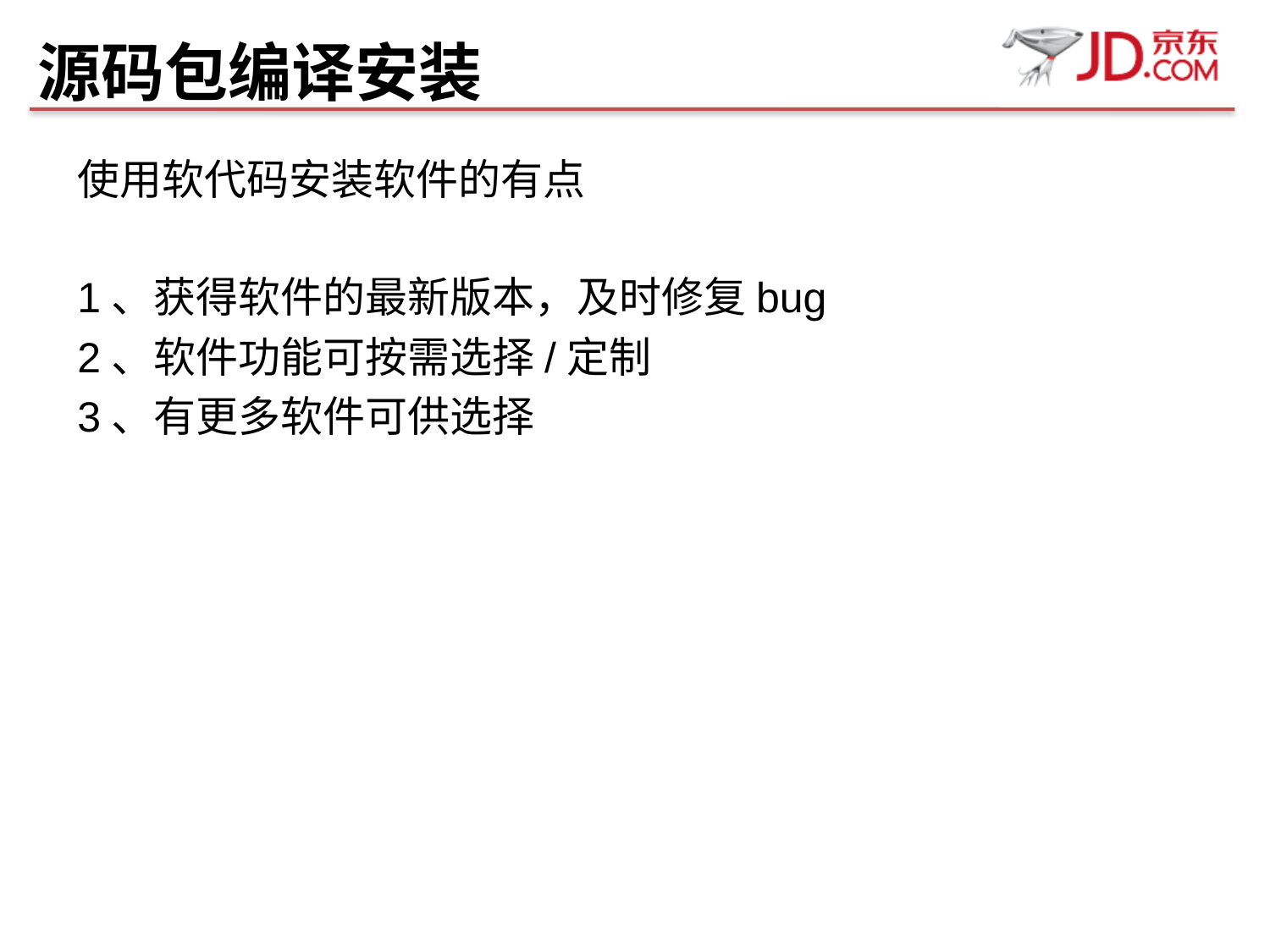

# 源码包编译安装
使用软代码安装软件的有点

1、获得软件的最新版本，及时修复bug
2、软件功能可按需选择/定制
3、有更多软件可供选择